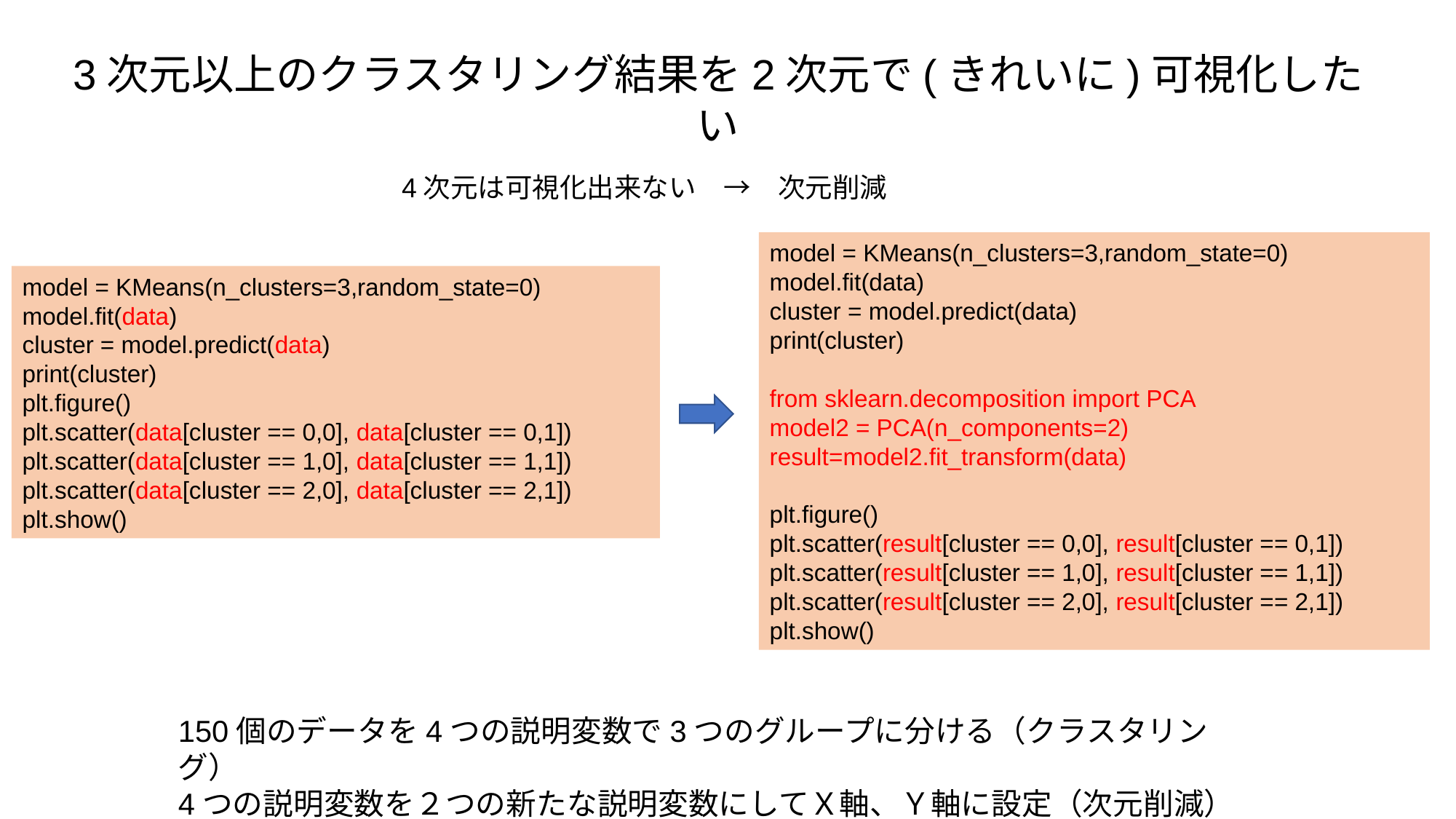

3次元以上のクラスタリング結果を2次元で(きれいに)可視化したい
4次元は可視化出来ない　→　次元削減
model = KMeans(n_clusters=3,random_state=0)
model.fit(data)
cluster = model.predict(data)
print(cluster)

from sklearn.decomposition import PCA
model2 = PCA(n_components=2)
result=model2.fit_transform(data)

plt.figure()
plt.scatter(result[cluster == 0,0], result[cluster == 0,1])
plt.scatter(result[cluster == 1,0], result[cluster == 1,1])
plt.scatter(result[cluster == 2,0], result[cluster == 2,1])
plt.show()
model = KMeans(n_clusters=3,random_state=0)
model.fit(data)
cluster = model.predict(data)
print(cluster)
plt.figure()
plt.scatter(data[cluster == 0,0], data[cluster == 0,1])
plt.scatter(data[cluster == 1,0], data[cluster == 1,1])
plt.scatter(data[cluster == 2,0], data[cluster == 2,1])
plt.show()

150個のデータを4つの説明変数で3つのグループに分ける（クラスタリング）
4つの説明変数を２つの新たな説明変数にしてＸ軸、Ｙ軸に設定（次元削減）